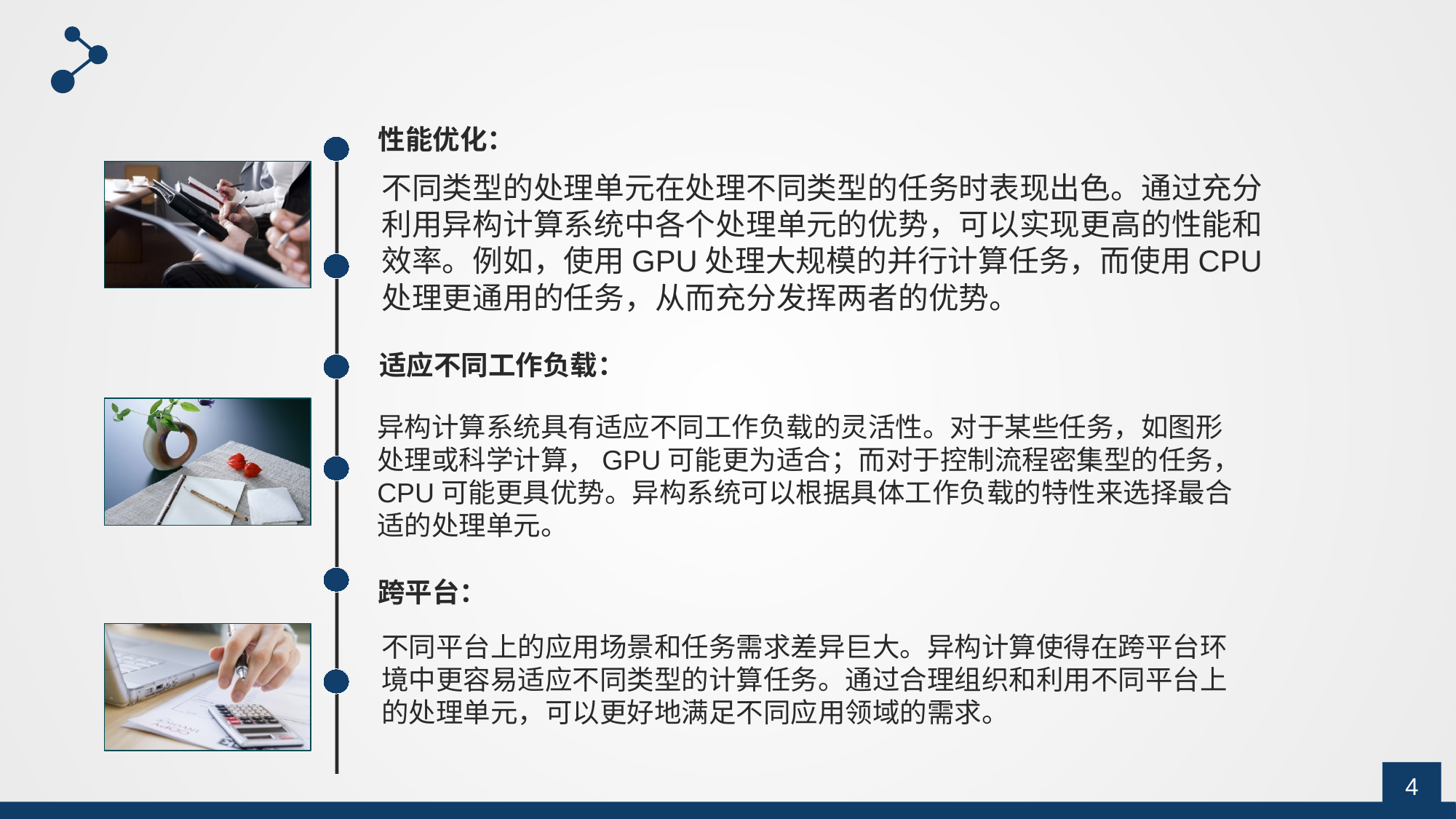

性能优化：

不同类型的处理单元在处理不同类型的任务时表现出色。通过充分利用异构计算系统中各个处理单元的优势，可以实现更高的性能和效率。例如，使用GPU处理大规模的并行计算任务，而使用CPU处理更通用的任务，从而充分发挥两者的优势。

适应不同工作负载：

异构计算系统具有适应不同工作负载的灵活性。对于某些任务，如图形处理或科学计算，GPU可能更为适合；而对于控制流程密集型的任务，CPU可能更具优势。异构系统可以根据具体工作负载的特性来选择最合适的处理单元。

跨平台：

不同平台上的应用场景和任务需求差异巨大。异构计算使得在跨平台环境中更容易适应不同类型的计算任务。通过合理组织和利用不同平台上的处理单元，可以更好地满足不同应用领域的需求。